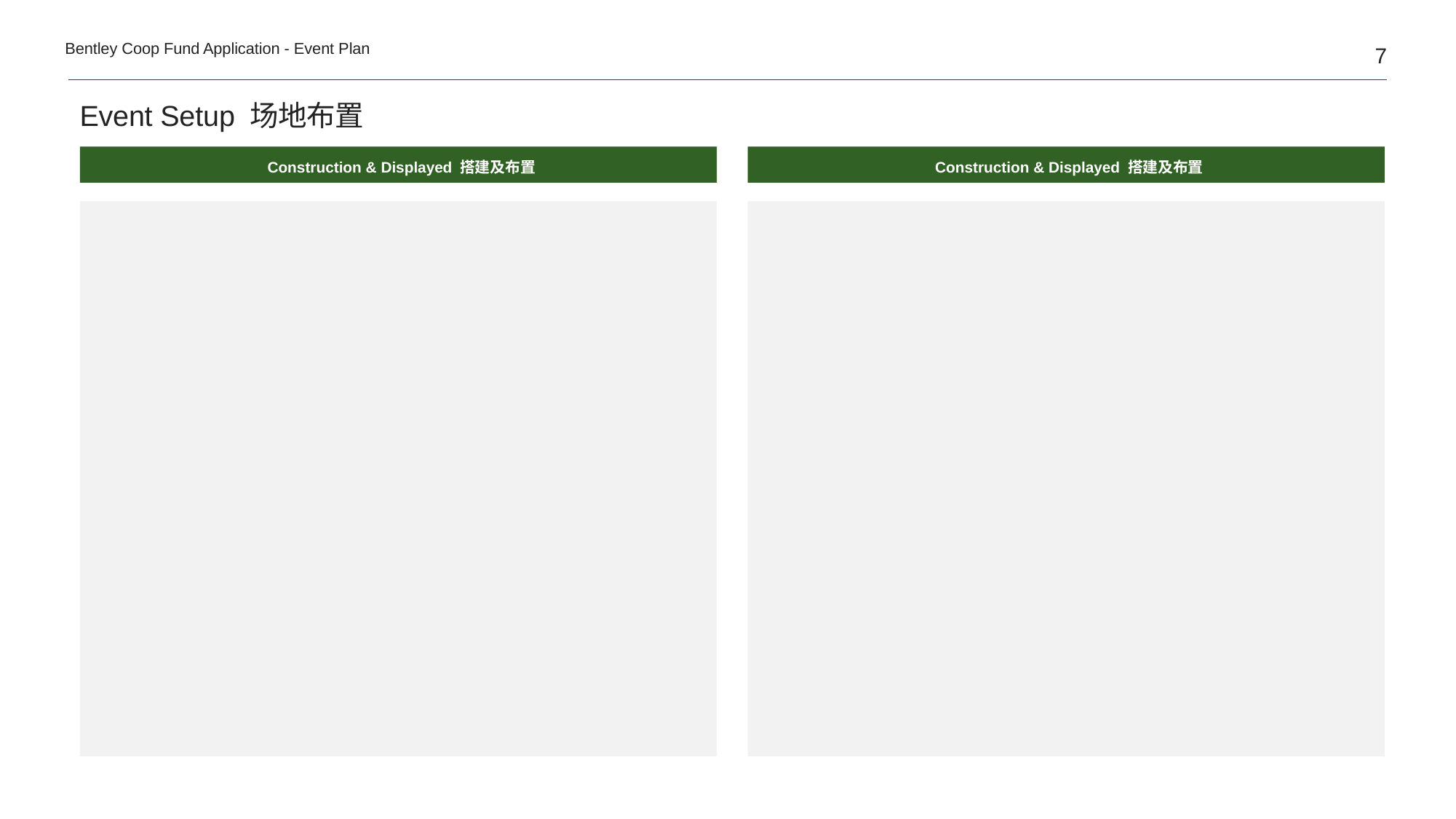

7
Bentley Coop Fund Application - Event Plan
Event Setup 场地布置
 Construction & Displayed 搭建及布置
 Construction & Displayed 搭建及布置